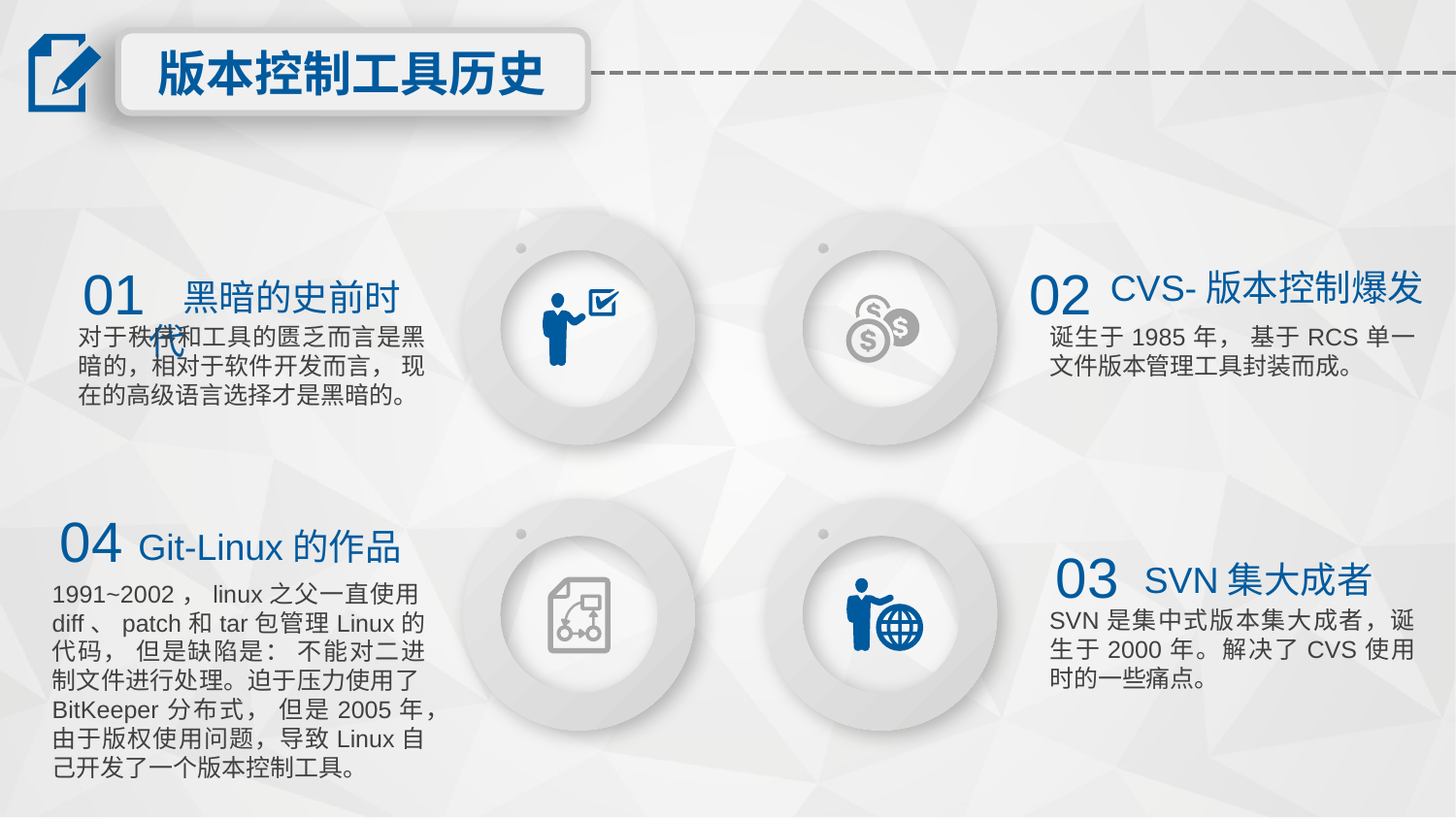

版本控制工具历史

01
   黑暗的史前时代
对于秩序和工具的匮乏而言是黑暗的，相对于软件开发而言， 现在的高级语言选择才是黑暗的。
02
CVS-版本控制爆发
诞生于1985年， 基于RCS单一文件版本管理工具封装而成。
04
 Git-Linux的作品

1991~2002，linux之父一直使用diff、patch和tar包管理Linux的代码， 但是缺陷是： 不能对二进制文件进行处理。迫于压力使用了BitKeeper分布式， 但是2005年，由于版权使用问题，导致Linux自己开发了一个版本控制工具。

03
  SVN集大成者
SVN是集中式版本集大成者，诞生于2000年。解决了CVS使用时的一些痛点。